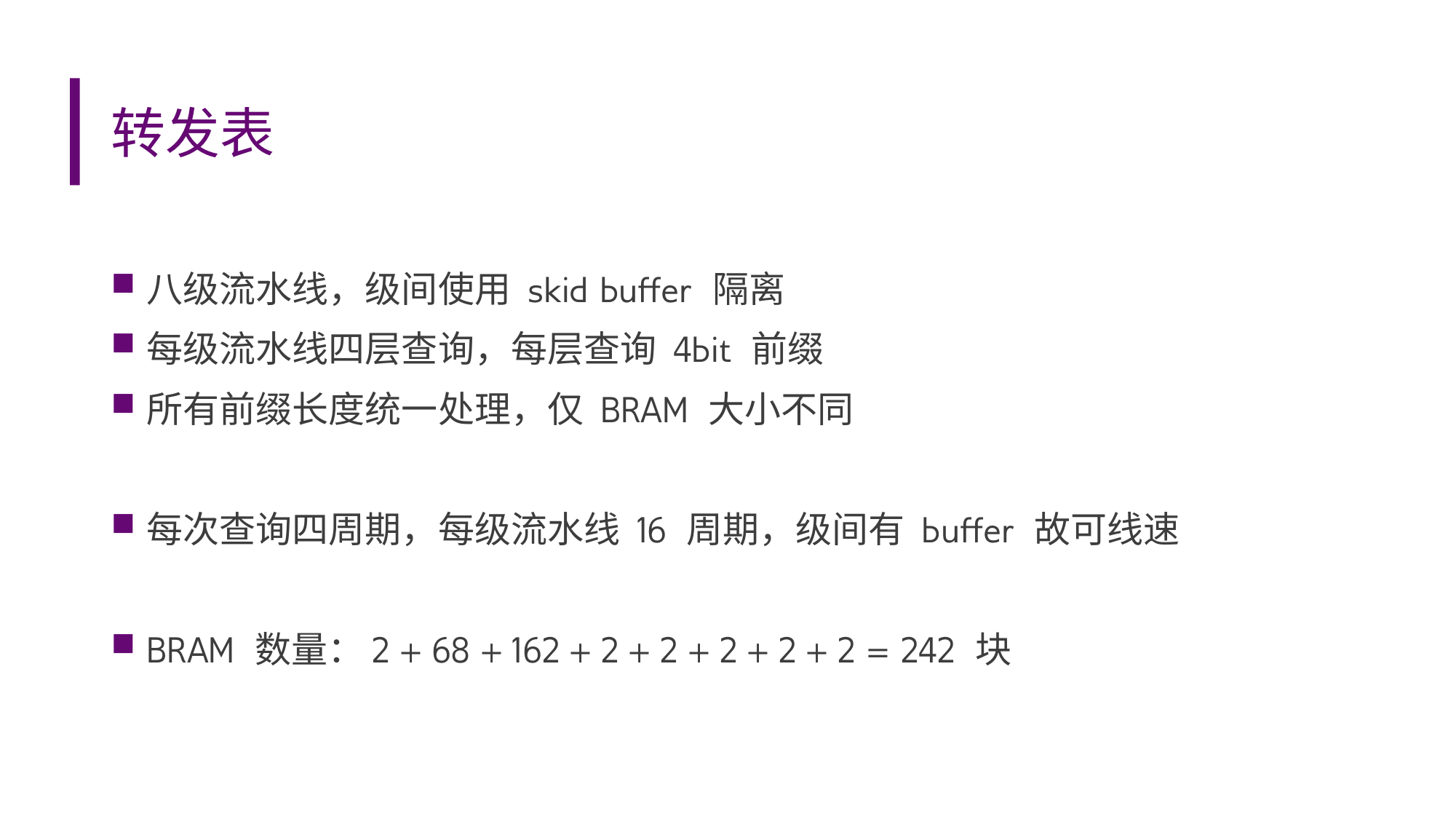

# 转发表
八级流水线，级间使用 skid buffer 隔离
每级流水线四层查询，每层查询 4bit 前缀
所有前缀长度统一处理，仅 BRAM 大小不同

每次查询四周期，每级流水线 16 周期，级间有 buffer 故可线速

BRAM 数量：2 + 68 + 162 + 2 + 2 + 2 + 2 + 2 = 242 块